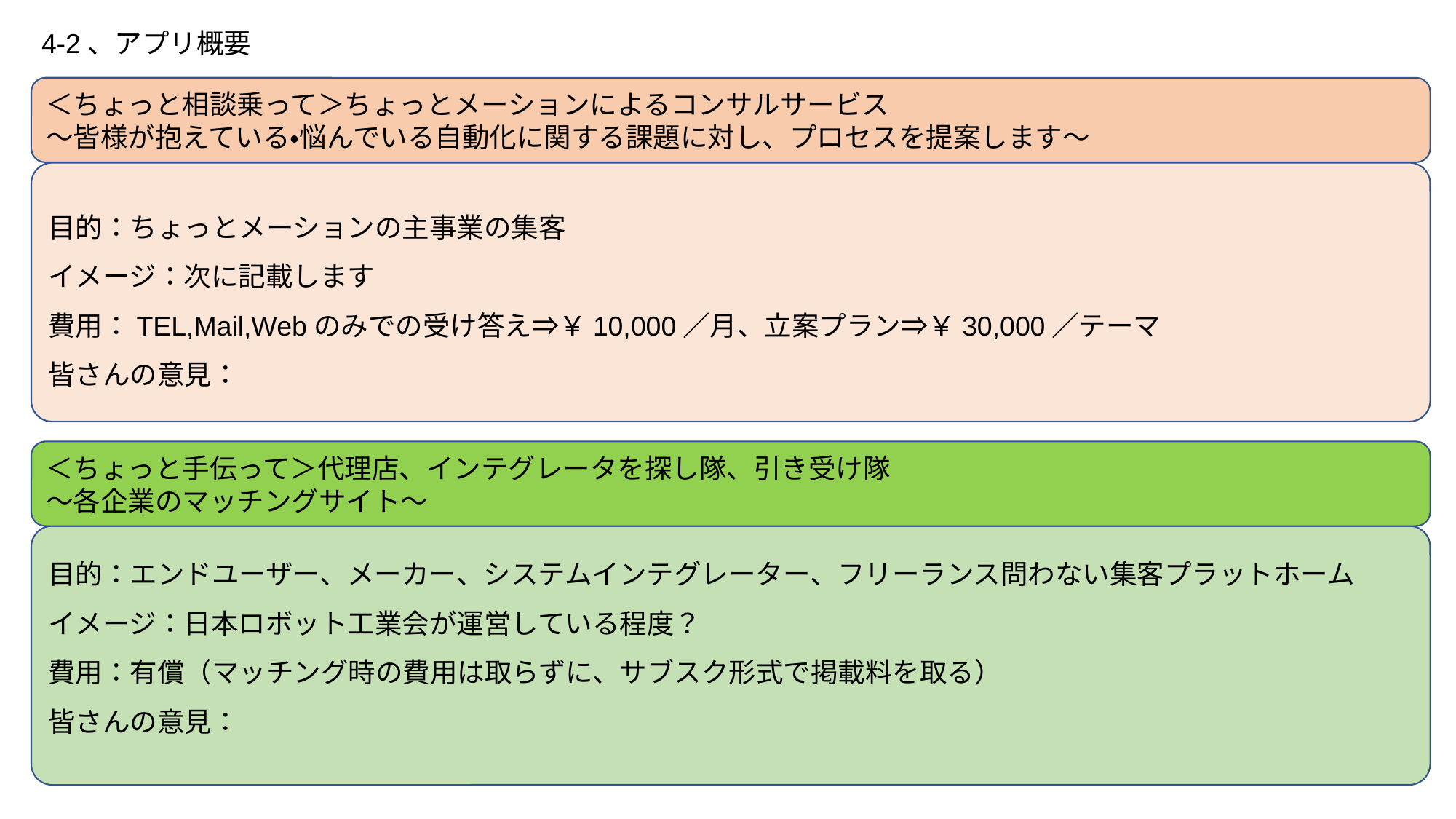

4-2、アプリ概要
＜ちょっと相談乗って＞ちょっとメーションによるコンサルサービス
～皆様が抱えている・悩んでいる自動化に関する課題に対し、プロセスを提案します～
目的：ちょっとメーションの主事業の集客
イメージ：次に記載します
費用：TEL,Mail,Webのみでの受け答え⇒￥10,000／月、立案プラン⇒￥30,000／テーマ
皆さんの意見：
＜ちょっと手伝って＞代理店、インテグレータを探し隊、引き受け隊
～各企業のマッチングサイト～
目的：エンドユーザー、メーカー、システムインテグレーター、フリーランス問わない集客プラットホーム
イメージ：日本ロボット工業会が運営している程度？
費用：有償（マッチング時の費用は取らずに、サブスク形式で掲載料を取る）
皆さんの意見：